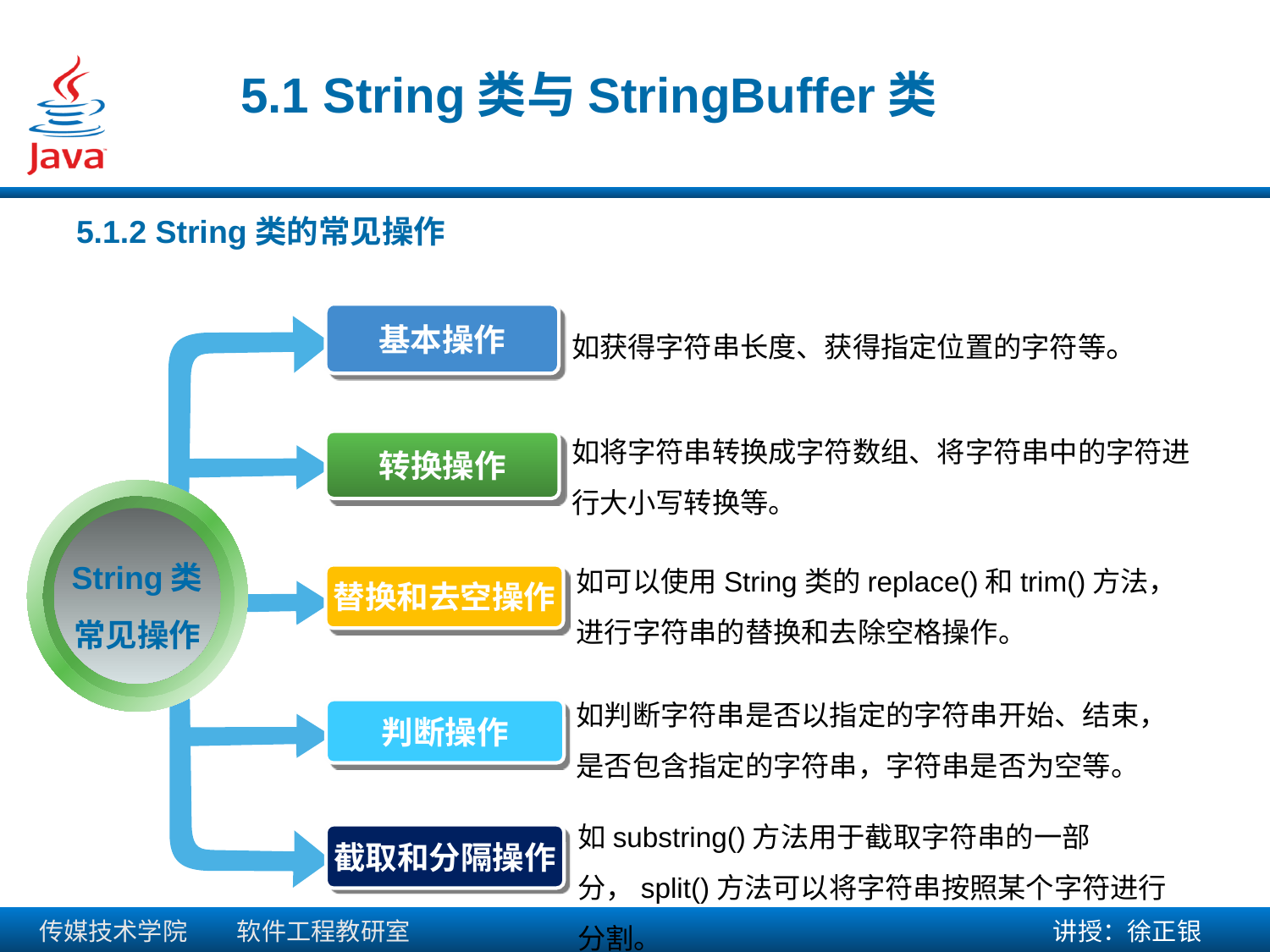

5.1 String类与StringBuffer类
5.1.2 String类的常见操作
如获得字符串长度、获得指定位置的字符等。
基本操作

如将字符串转换成字符数组、将字符串中的字符进行大小写转换等。
转换操作

String类
常见操作
如可以使用String类的replace()和trim()方法，进行字符串的替换和去除空格操作。
替换和去空操作
如判断字符串是否以指定的字符串开始、结束，是否包含指定的字符串，字符串是否为空等。
判断操作
如substring()方法用于截取字符串的一部分，split()方法可以将字符串按照某个字符进行分割。
截取和分隔操作